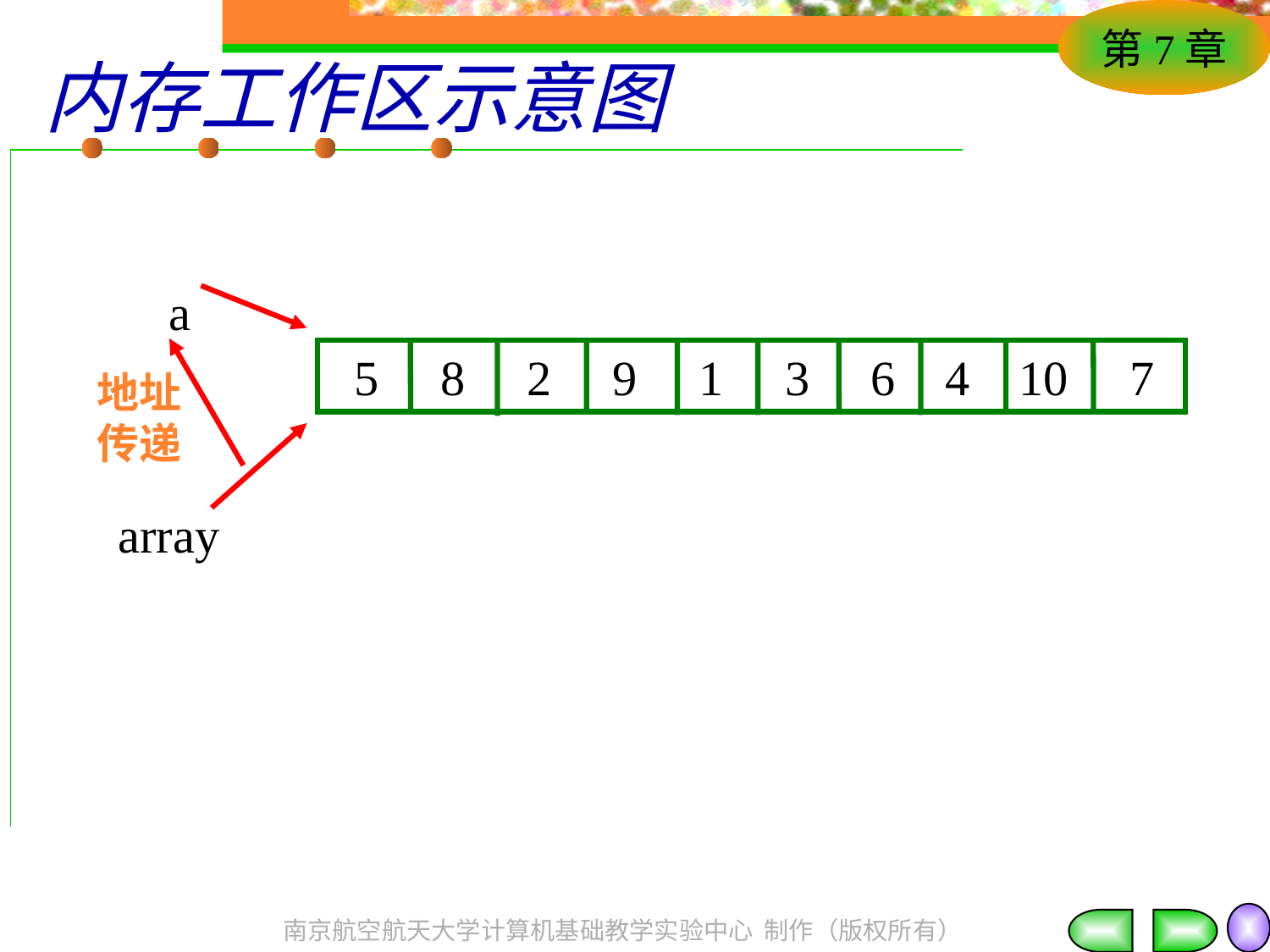

# 内存工作区示意图
a

地址传递

  5     8     2     9     1     3     6    4    10     7

array